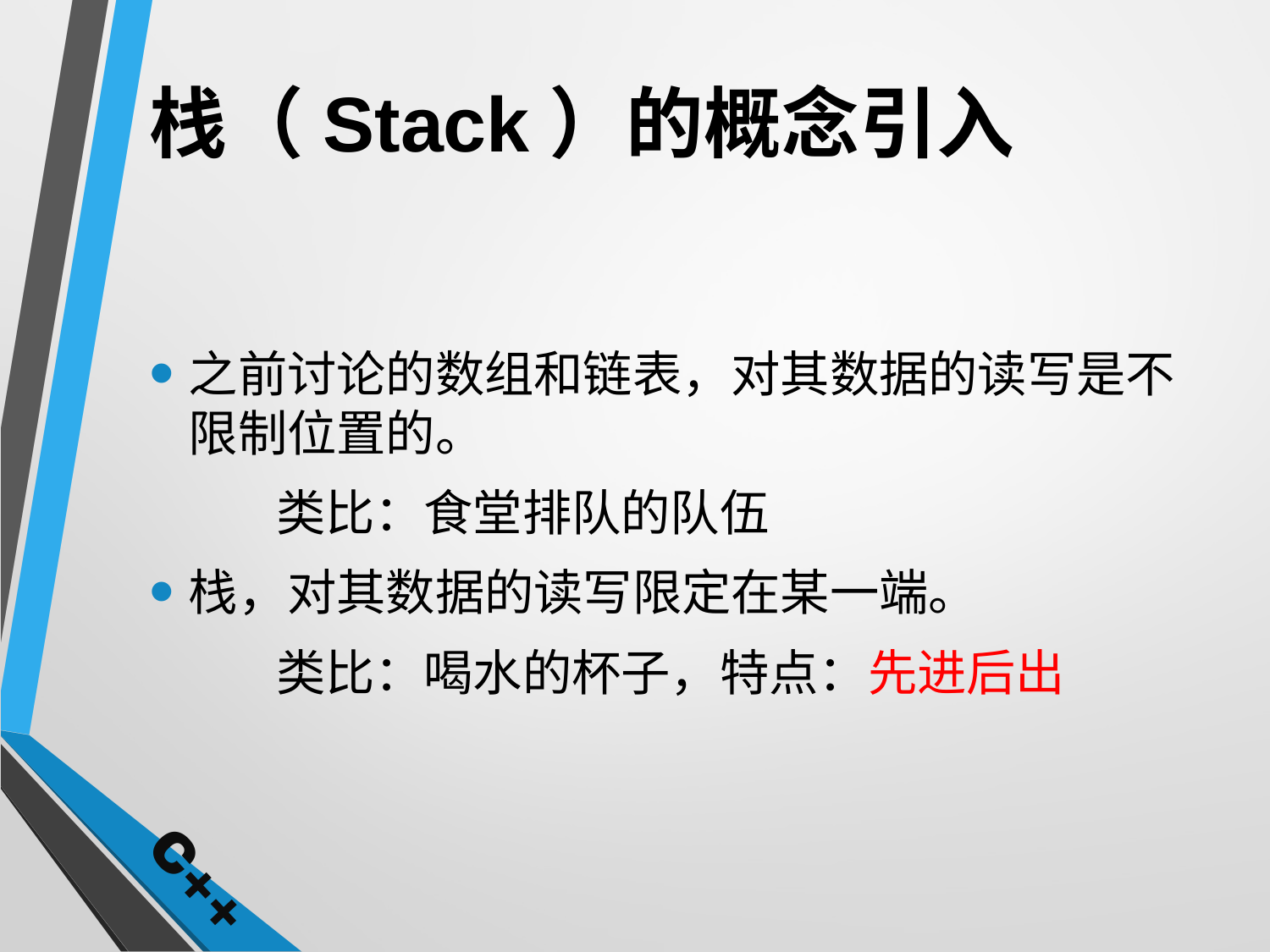

# 栈（Stack）的概念引入
之前讨论的数组和链表，对其数据的读写是不限制位置的。
	类比：食堂排队的队伍
栈，对其数据的读写限定在某一端。
	类比：喝水的杯子，特点：先进后出